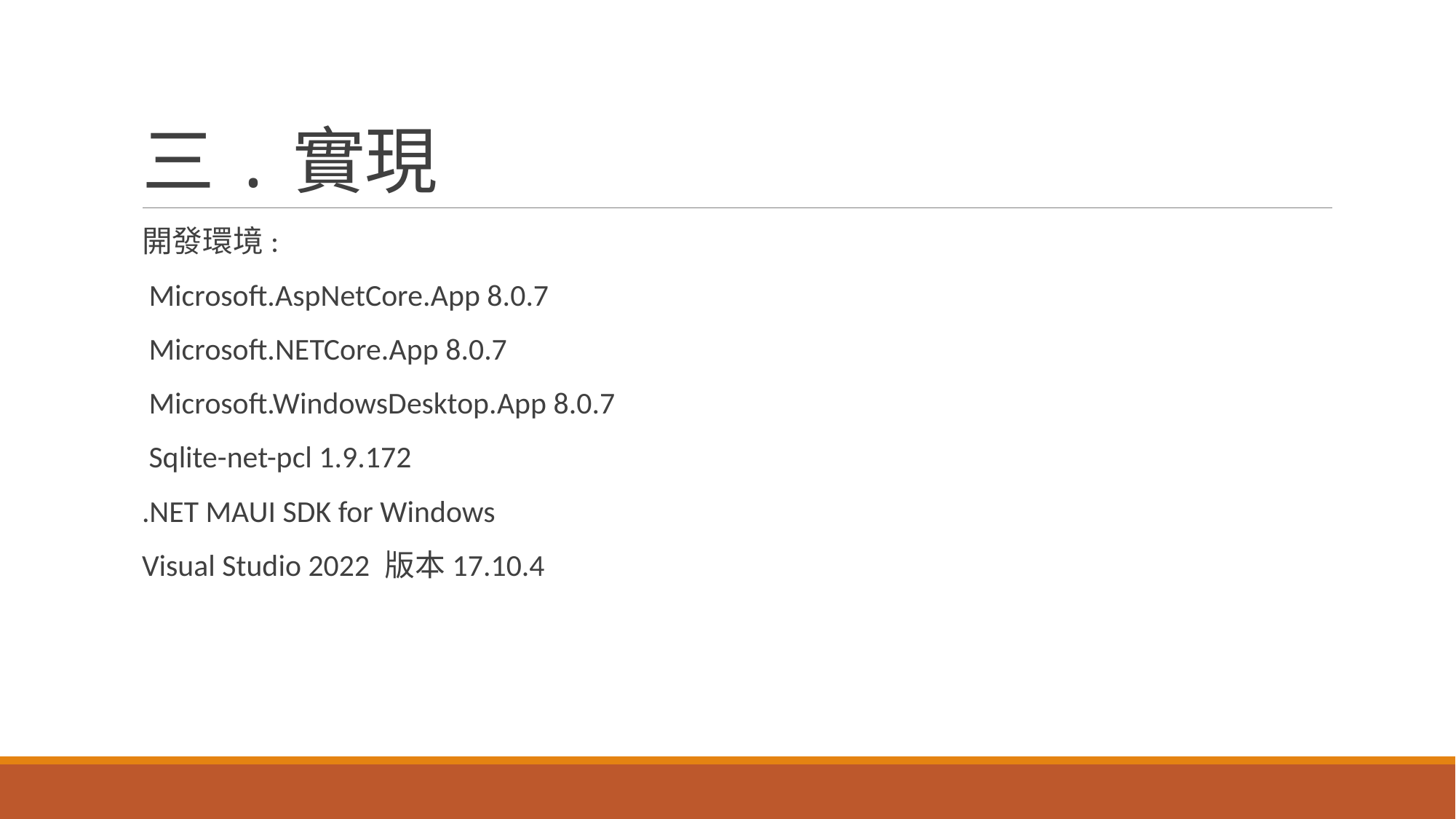

# 三.實現
開發環境:
 Microsoft.AspNetCore.App 8.0.7
 Microsoft.NETCore.App 8.0.7
 Microsoft.WindowsDesktop.App 8.0.7
 Sqlite-net-pcl 1.9.172
.NET MAUI SDK for Windows
Visual Studio 2022 版本17.10.4